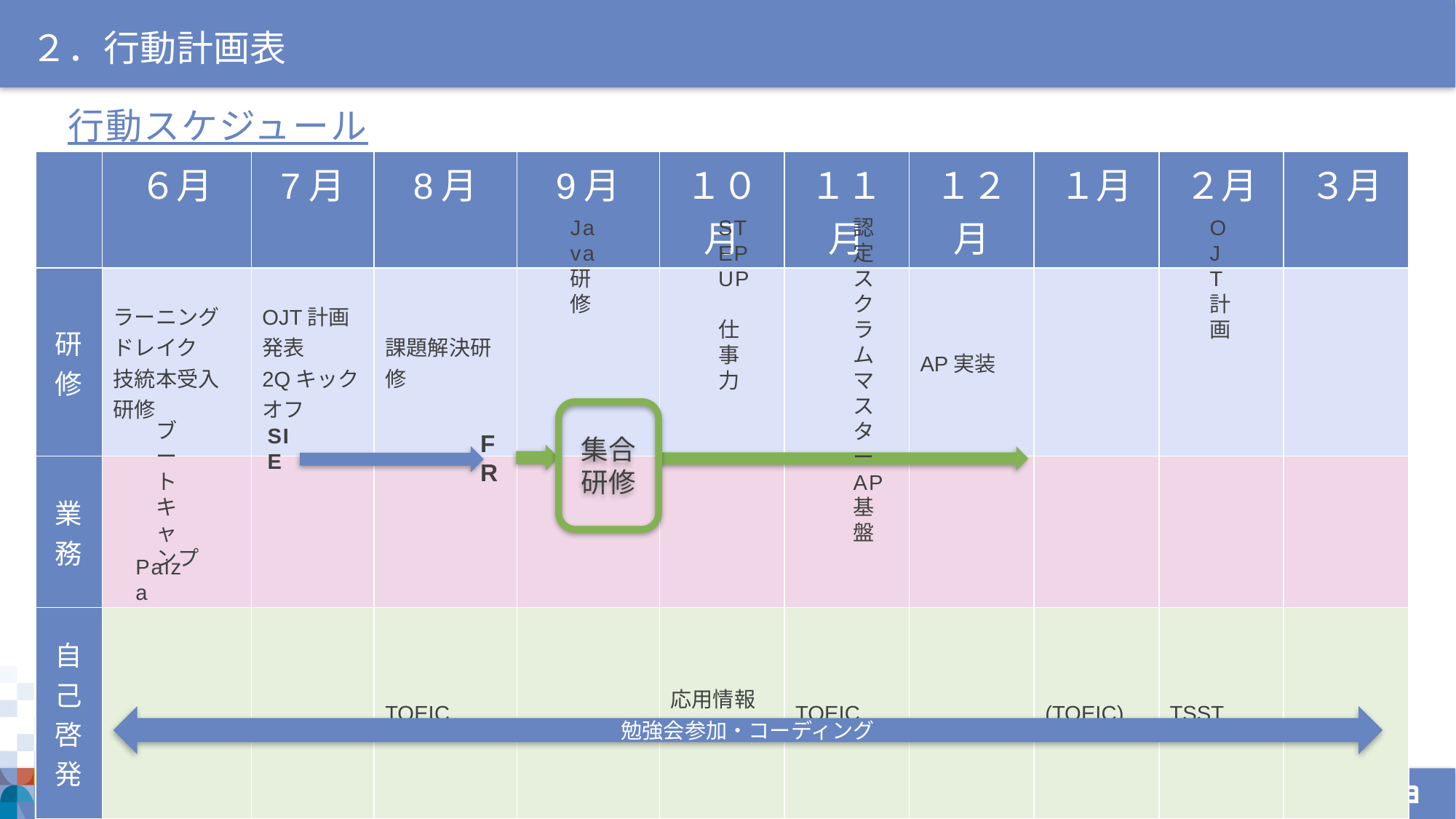

# ２．行動計画表
行動スケジュール（UPDATE）
|  | ６月 | 7月 | 8月 | 9月 | １０月 | １１月 | １２月 | １月 | ２月 | ３月 |
| --- | --- | --- | --- | --- | --- | --- | --- | --- | --- | --- |
| 研修 | ラーニングドレイク 技統本受入研修 | OJT計画発表 2Qキックオフ | 課題解決研修 |  |  |  | AP実装 |  |  |  |
| 業務 |  |  |  |  |  |  |  |  |  |  |
| 自己啓発 |  |  | TOEIC |  | 応用情報処理 | TOEIC |  | (TOEIC) | TSST |  |
Java研修

STEPUP
仕事力
認定スクラムマスター
AP基盤
OJT計画
集合研修
ブートキャンプ
SIE
FR

Paiza
勉強会参加・コーディング